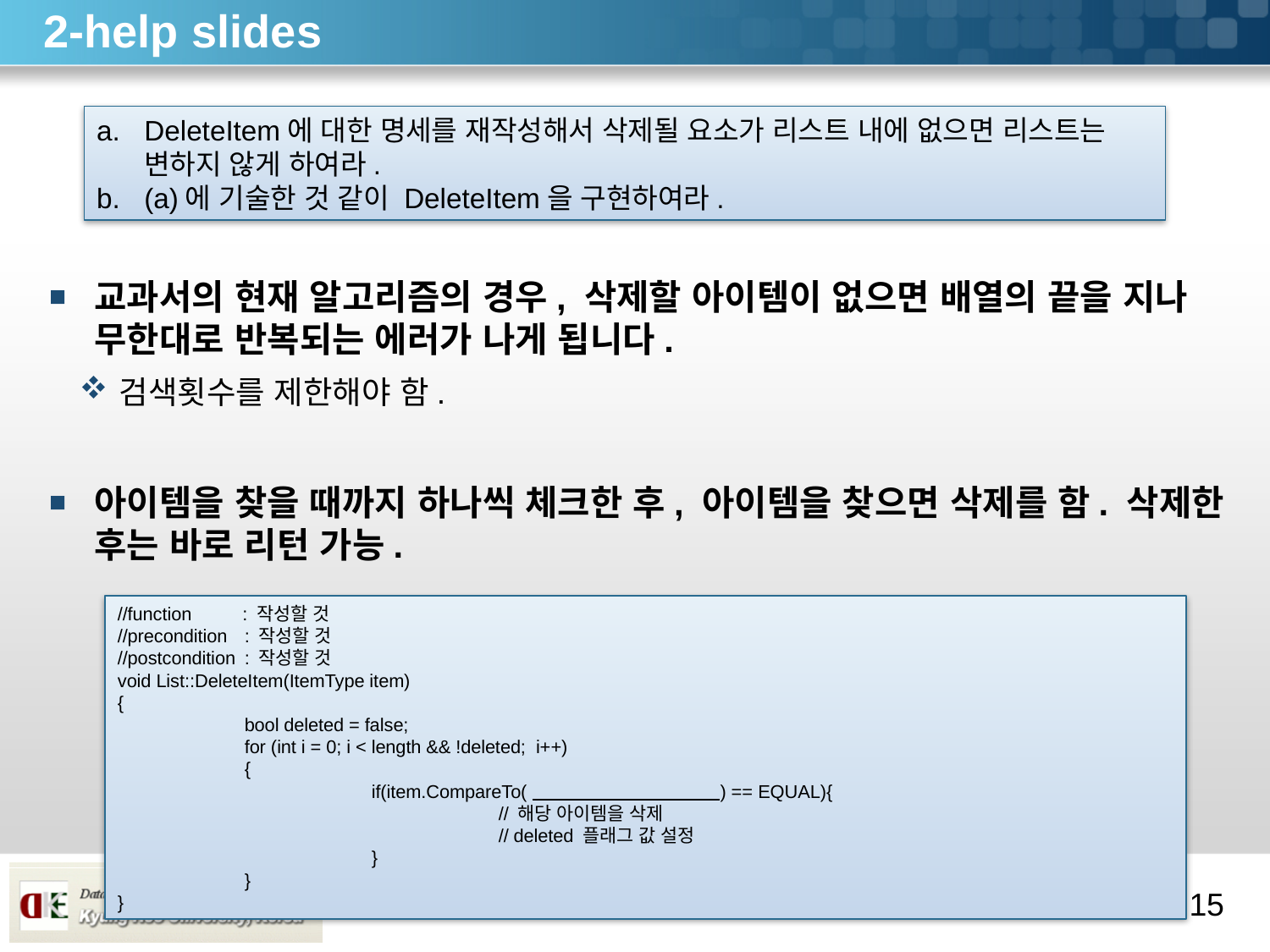

# 2-help slides

교과서의 현재 알고리즘의 경우, 삭제할 아이템이 없으면 배열의 끝을 지나 무한대로 반복되는 에러가 나게 됩니다.
검색횟수를 제한해야 함.

아이템을 찾을 때까지 하나씩 체크한 후, 아이템을 찾으면 삭제를 함. 삭제한 후는 바로 리턴 가능.

DeleteItem에 대한 명세를 재작성해서 삭제될 요소가 리스트 내에 없으면 리스트는 변하지 않게 하여라.
(a)에 기술한 것 같이 DeleteItem을 구현하여라.
//function          : 작성할 것
//precondition	: 작성할 것
//postcondition	: 작성할 것
void List::DeleteItem(ItemType item)
{
	bool deleted = false;
	for (int i = 0; i < length && !deleted;  i++)
 	{
		if(item.CompareTo(                                      ) == EQUAL){
			// 해당 아이템을 삭제
			// deleted 플래그 값 설정
		}
	}
}